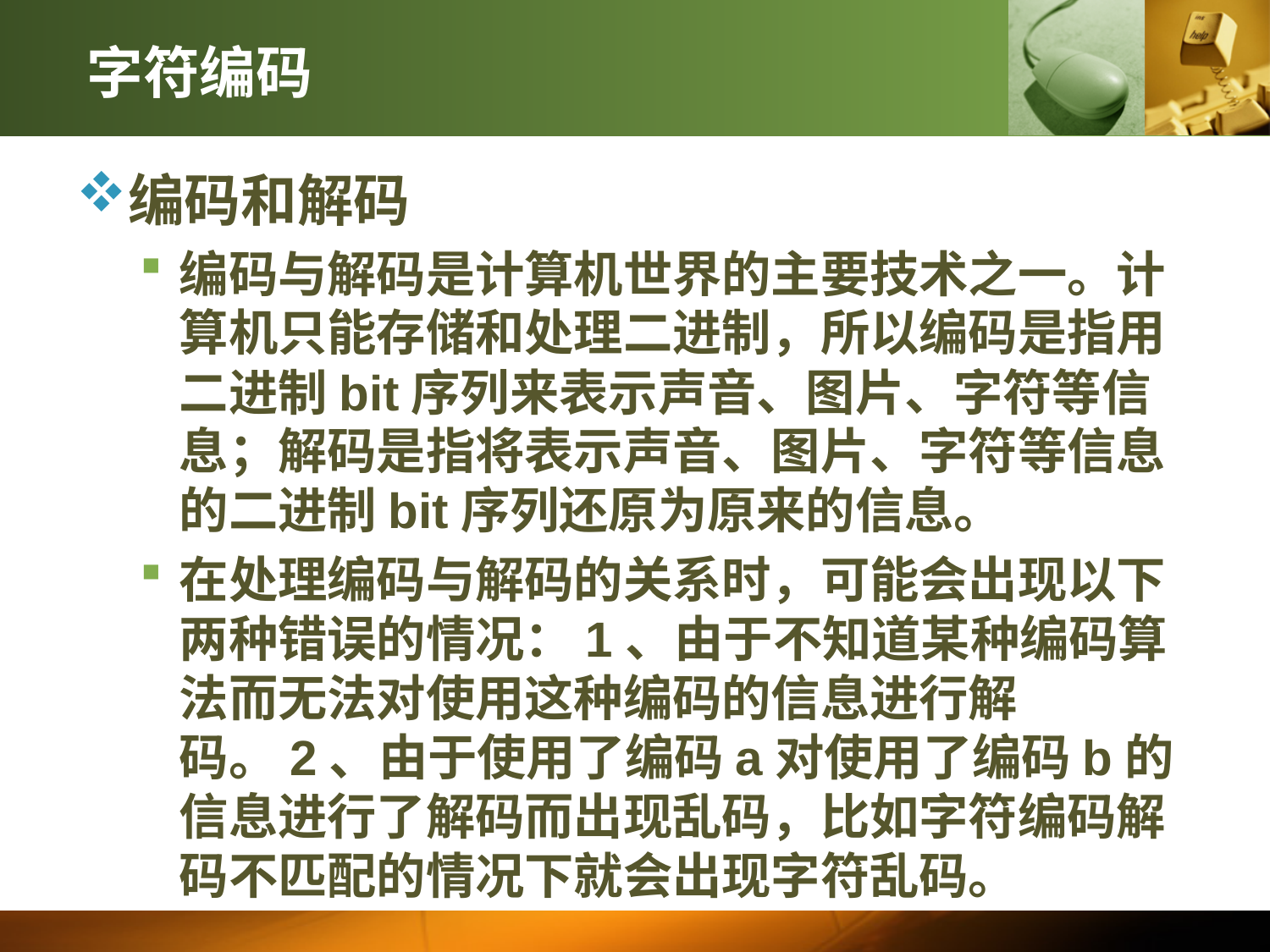

# 字符编码
编码和解码
编码与解码是计算机世界的主要技术之一。计算机只能存储和处理二进制，所以编码是指用二进制bit序列来表示声音、图片、字符等信息；解码是指将表示声音、图片、字符等信息的二进制bit序列还原为原来的信息。
在处理编码与解码的关系时，可能会出现以下两种错误的情况：1、由于不知道某种编码算法而无法对使用这种编码的信息进行解码。2、由于使用了编码a对使用了编码b的信息进行了解码而出现乱码，比如字符编码解码不匹配的情况下就会出现字符乱码。